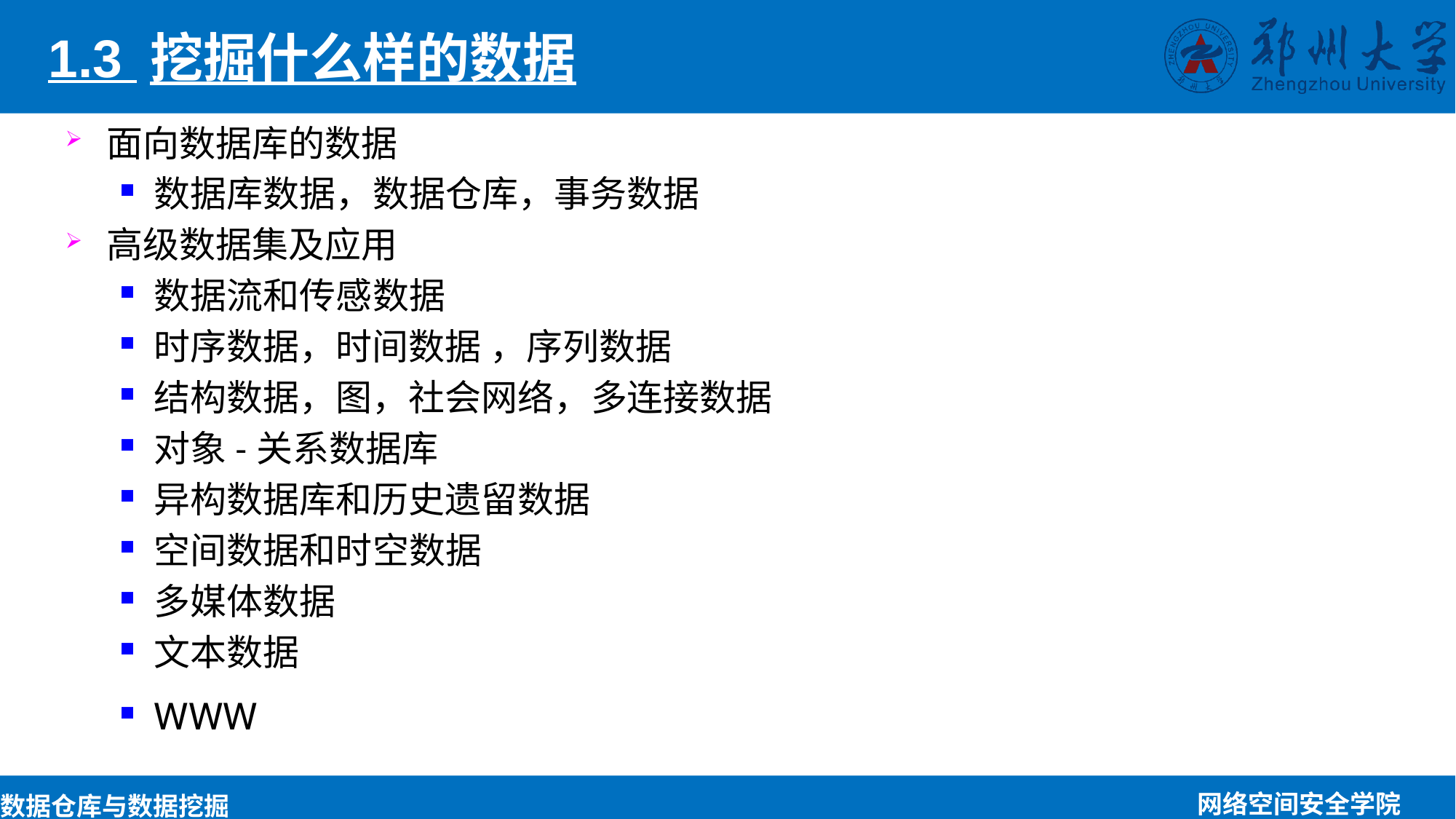

1.3 挖掘什么样的数据
面向数据库的数据
数据库数据，数据仓库，事务数据
高级数据集及应用
数据流和传感数据
时序数据，时间数据 ，序列数据
结构数据，图，社会网络，多连接数据
对象-关系数据库
异构数据库和历史遗留数据
空间数据和时空数据
多媒体数据
文本数据
WWW